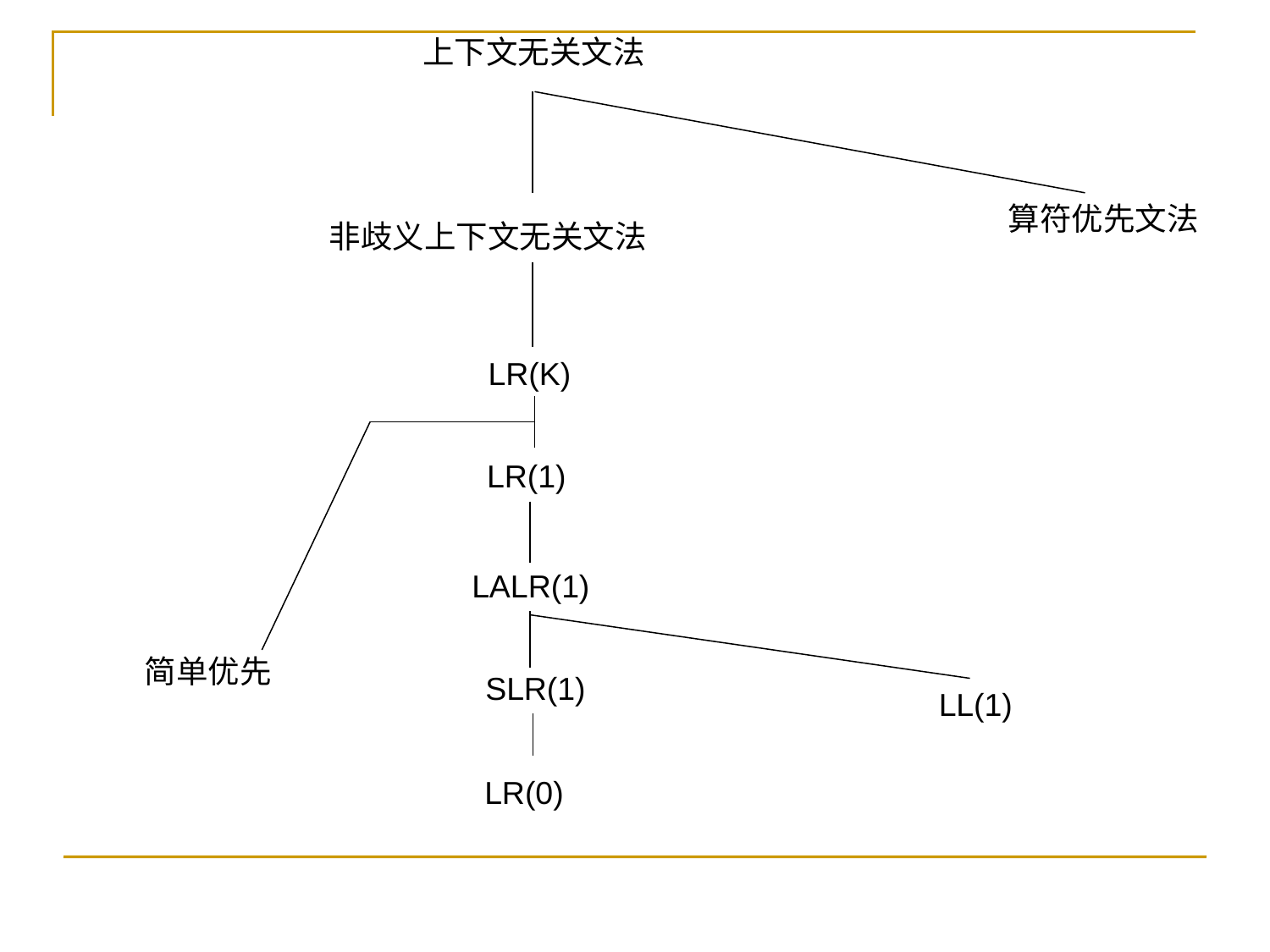

上下文无关文法
算符优先文法
非歧义上下文无关文法
     LR(K)
            LR(1)
     LALR(1)
简单优先
      SLR(1)
LL(1)
   LR(0)